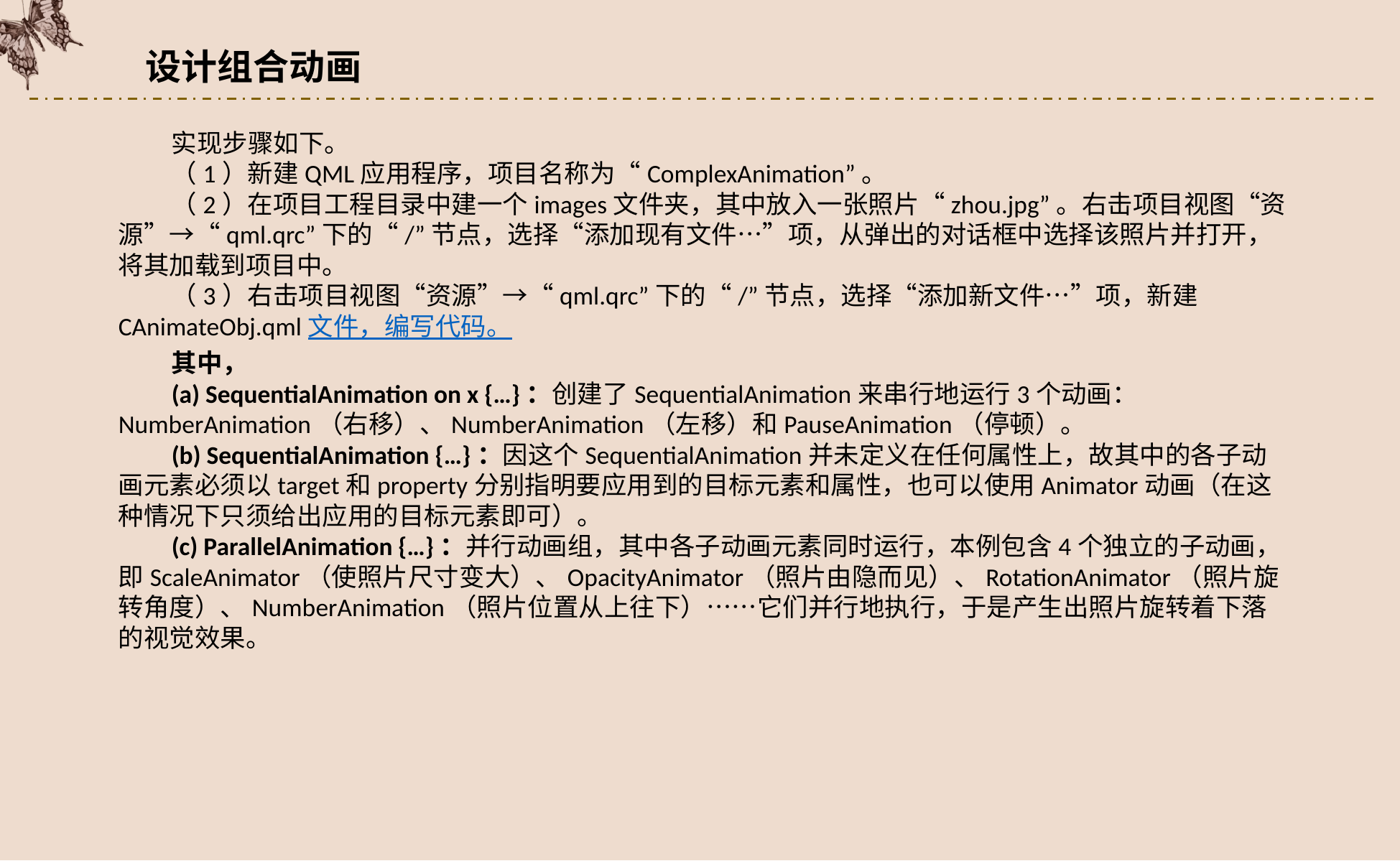

设计组合动画
实现步骤如下。
（1）新建QML应用程序，项目名称为“ComplexAnimation”。
（2）在项目工程目录中建一个images文件夹，其中放入一张照片“zhou.jpg”。右击项目视图“资源”→“qml.qrc”下的“/”节点，选择“添加现有文件…”项，从弹出的对话框中选择该照片并打开，将其加载到项目中。
（3）右击项目视图“资源”→“qml.qrc”下的“/”节点，选择“添加新文件…”项，新建CAnimateObj.qml文件，编写代码。
其中，
(a) SequentialAnimation on x {…}：创建了SequentialAnimation来串行地运行3个动画：NumberAnimation（右移）、NumberAnimation（左移）和PauseAnimation（停顿）。
(b) SequentialAnimation {…}：因这个SequentialAnimation并未定义在任何属性上，故其中的各子动画元素必须以target和property分别指明要应用到的目标元素和属性，也可以使用Animator动画（在这种情况下只须给出应用的目标元素即可）。
(c) ParallelAnimation {…}：并行动画组，其中各子动画元素同时运行，本例包含4个独立的子动画，即ScaleAnimator（使照片尺寸变大）、OpacityAnimator（照片由隐而见）、RotationAnimator（照片旋转角度）、NumberAnimation（照片位置从上往下）……它们并行地执行，于是产生出照片旋转着下落的视觉效果。